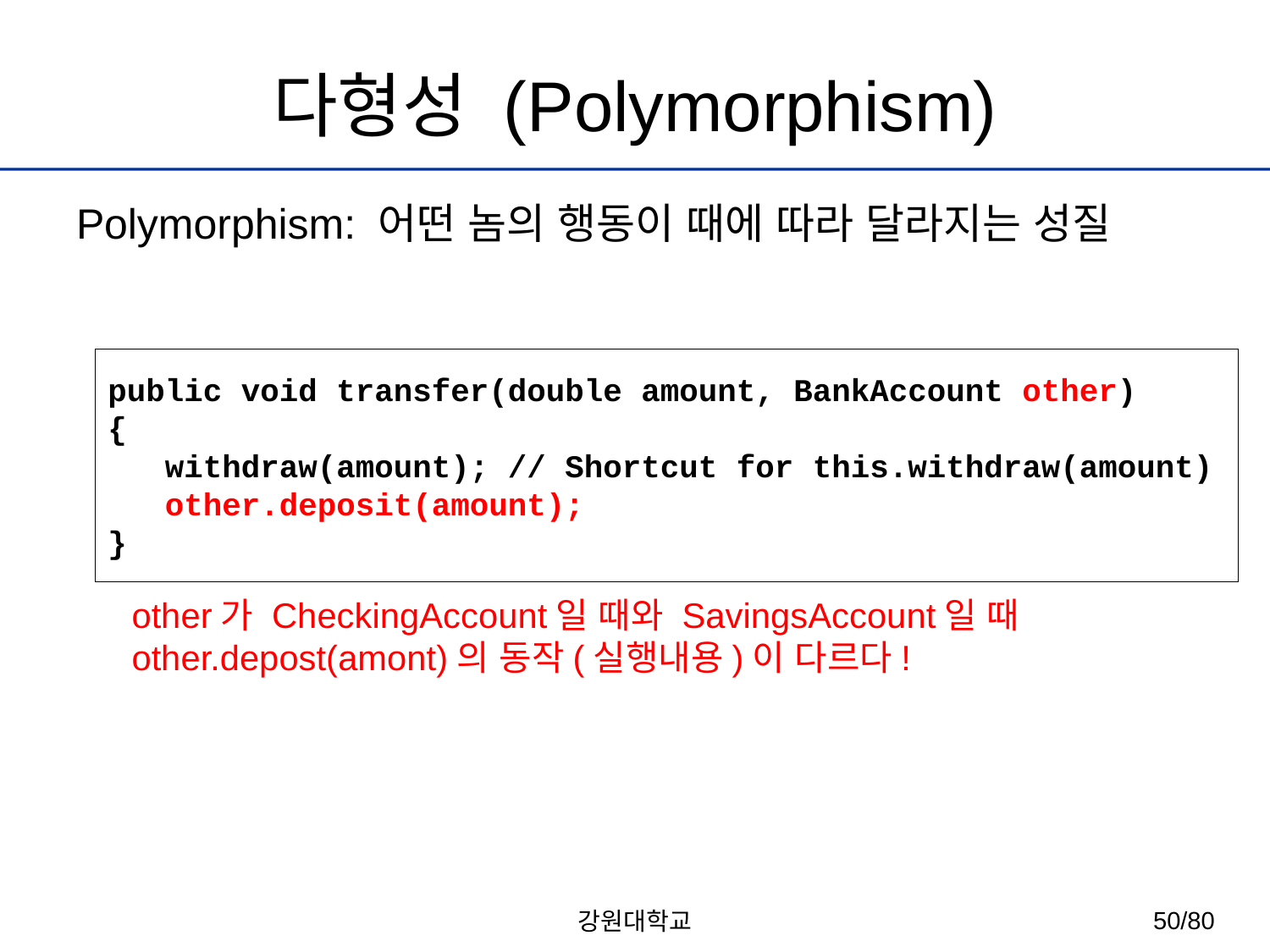

# 다형성 (Polymorphism)

Polymorphism: 어떤 놈의 행동이 때에 따라 달라지는 성질

other가 CheckingAccount일 때와 SavingsAccount일 때 other.depost(amont)의 동작(실행내용)이 다르다!
public void transfer(double amount, BankAccount other)
{
   withdraw(amount); // Shortcut for this.withdraw(amount)
   other.deposit(amount);
}
강원대학교